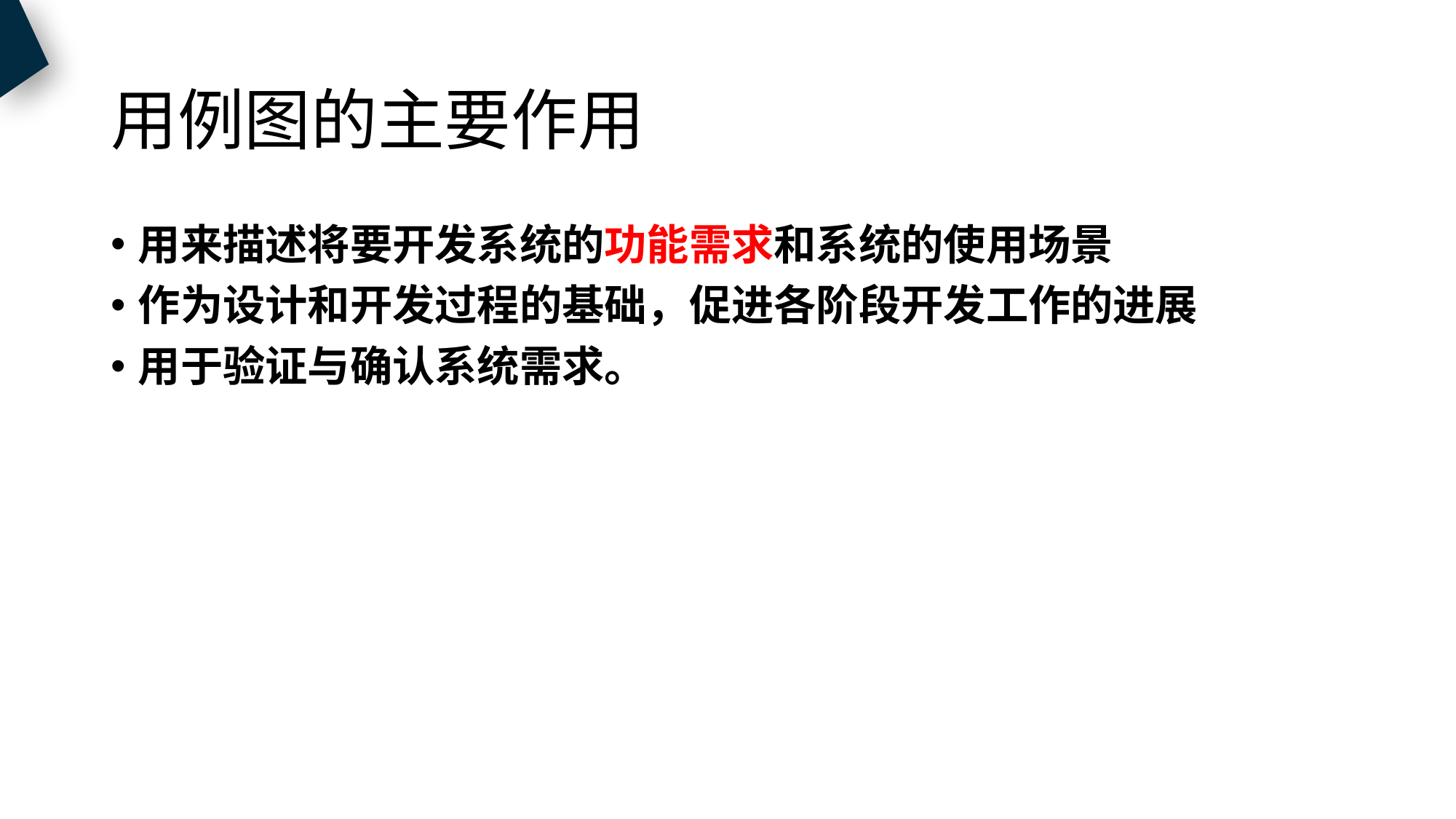

# 用例图的主要作用
用来描述将要开发系统的功能需求和系统的使用场景
作为设计和开发过程的基础，促进各阶段开发工作的进展
用于验证与确认系统需求。